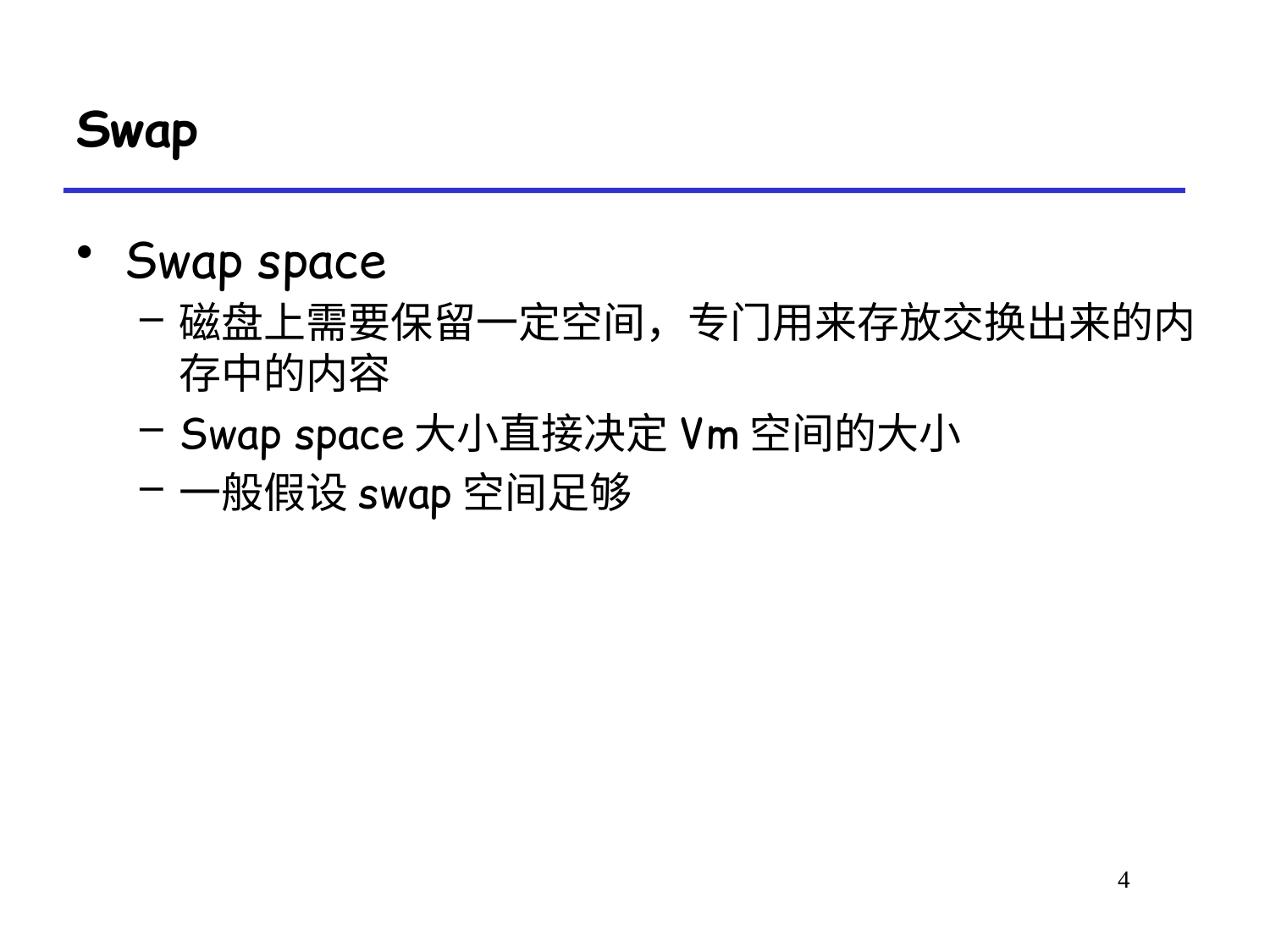

# Swap
Swap space
磁盘上需要保留一定空间，专门用来存放交换出来的内存中的内容
Swap space大小直接决定Vm空间的大小
一般假设swap空间足够
4